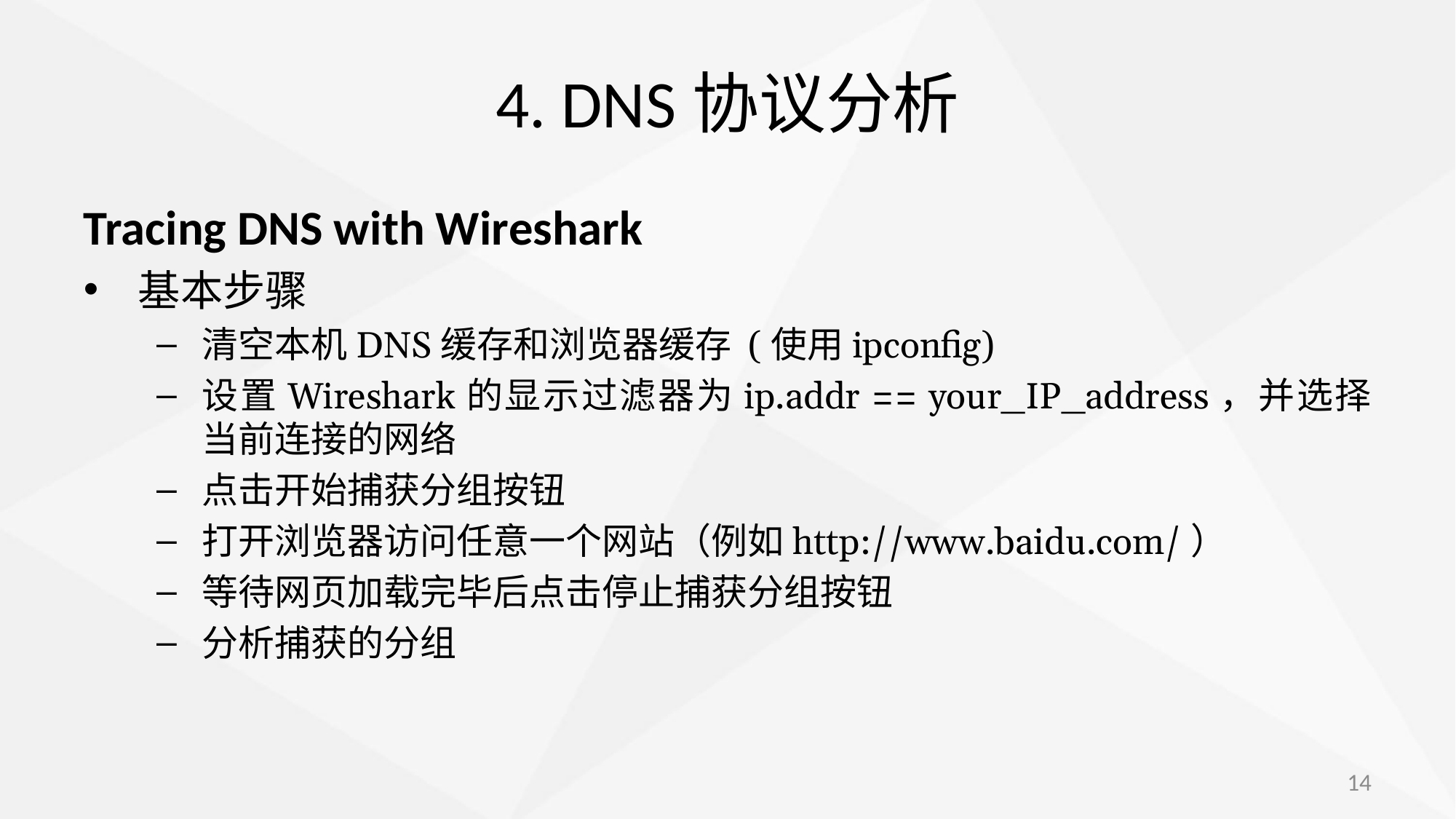

# 4. DNS协议分析
Tracing DNS with Wireshark
基本步骤
清空本机DNS缓存和浏览器缓存 (使用ipconfig)
设置Wireshark的显示过滤器为ip.addr == your_IP_address，并选择当前连接的网络
点击开始捕获分组按钮
打开浏览器访问任意一个网站（例如http://www.baidu.com/）
等待网页加载完毕后点击停止捕获分组按钮
分析捕获的分组
14